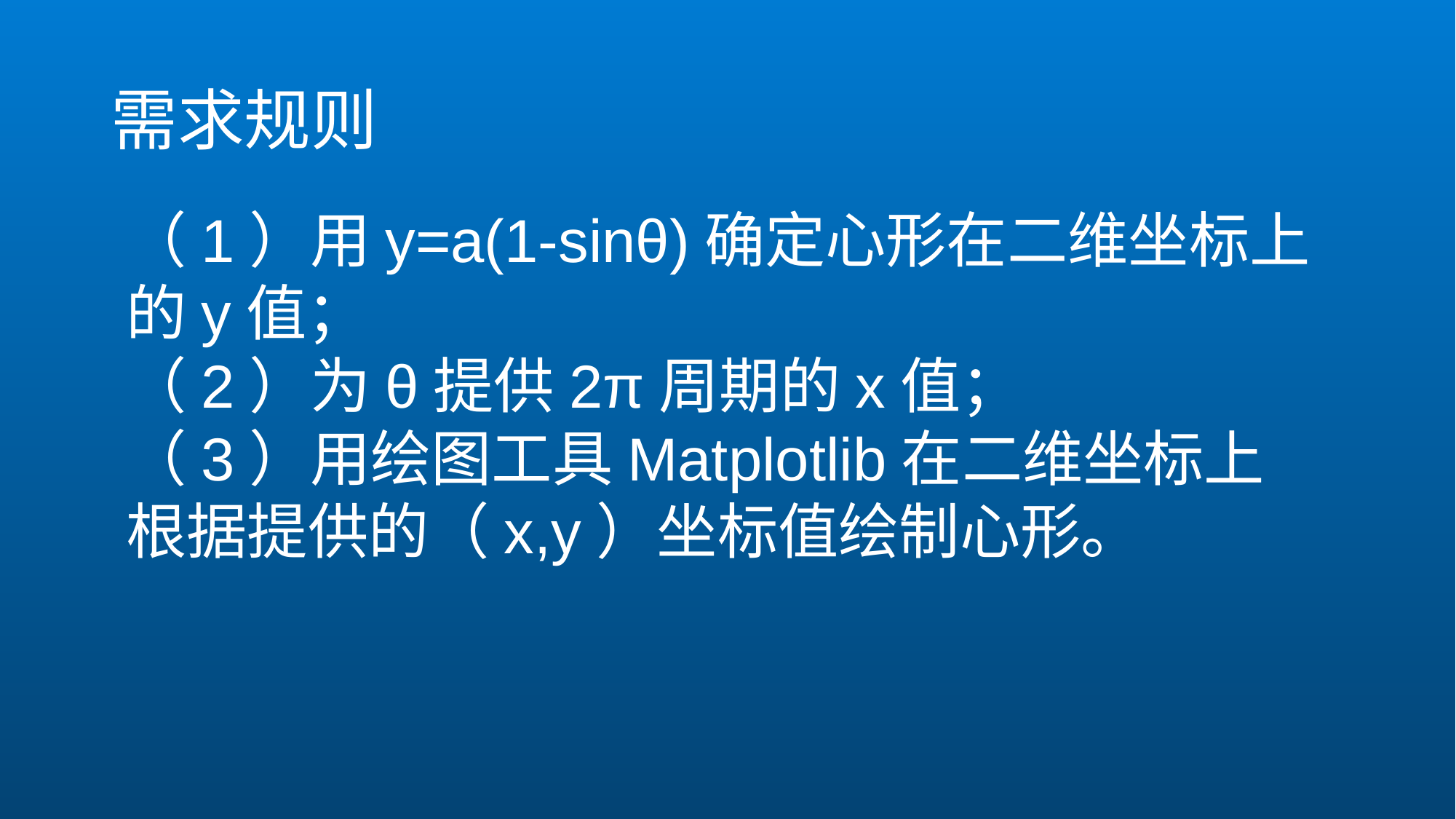

# 需求规则
（1）用y=a(1-sinθ)确定心形在二维坐标上的y值；
（2）为θ提供2π周期的x值；
（3）用绘图工具Matplotlib在二维坐标上根据提供的（x,y）坐标值绘制心形。